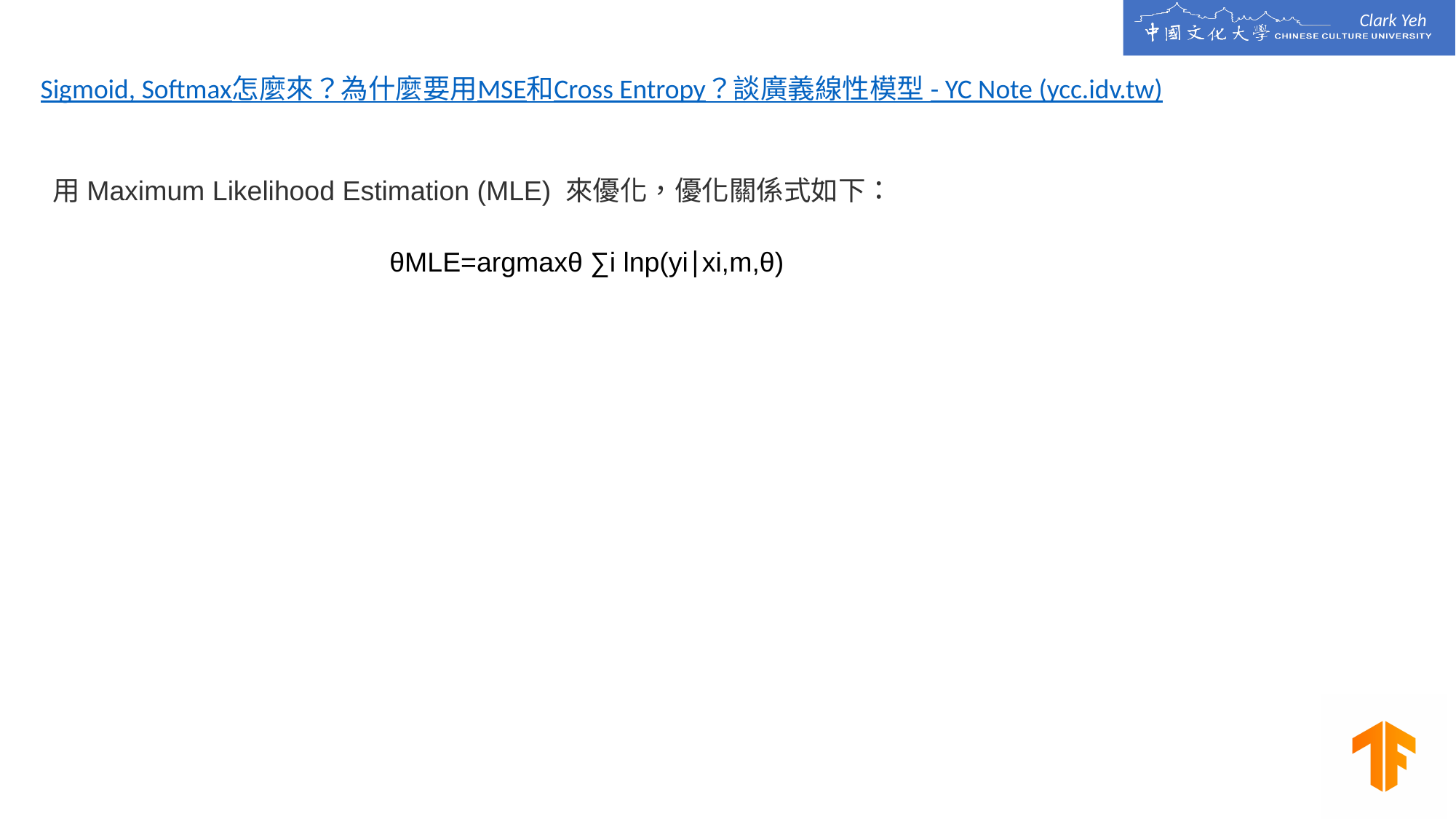

Sigmoid, Softmax怎麼來？為什麼要用MSE和Cross Entropy？談廣義線性模型 - YC Note (ycc.idv.tw)
用Maximum Likelihood Estimation (MLE) 來優化，優化關係式如下：
θMLE=argmaxθ ∑i lnp(yi∣xi,m,θ)